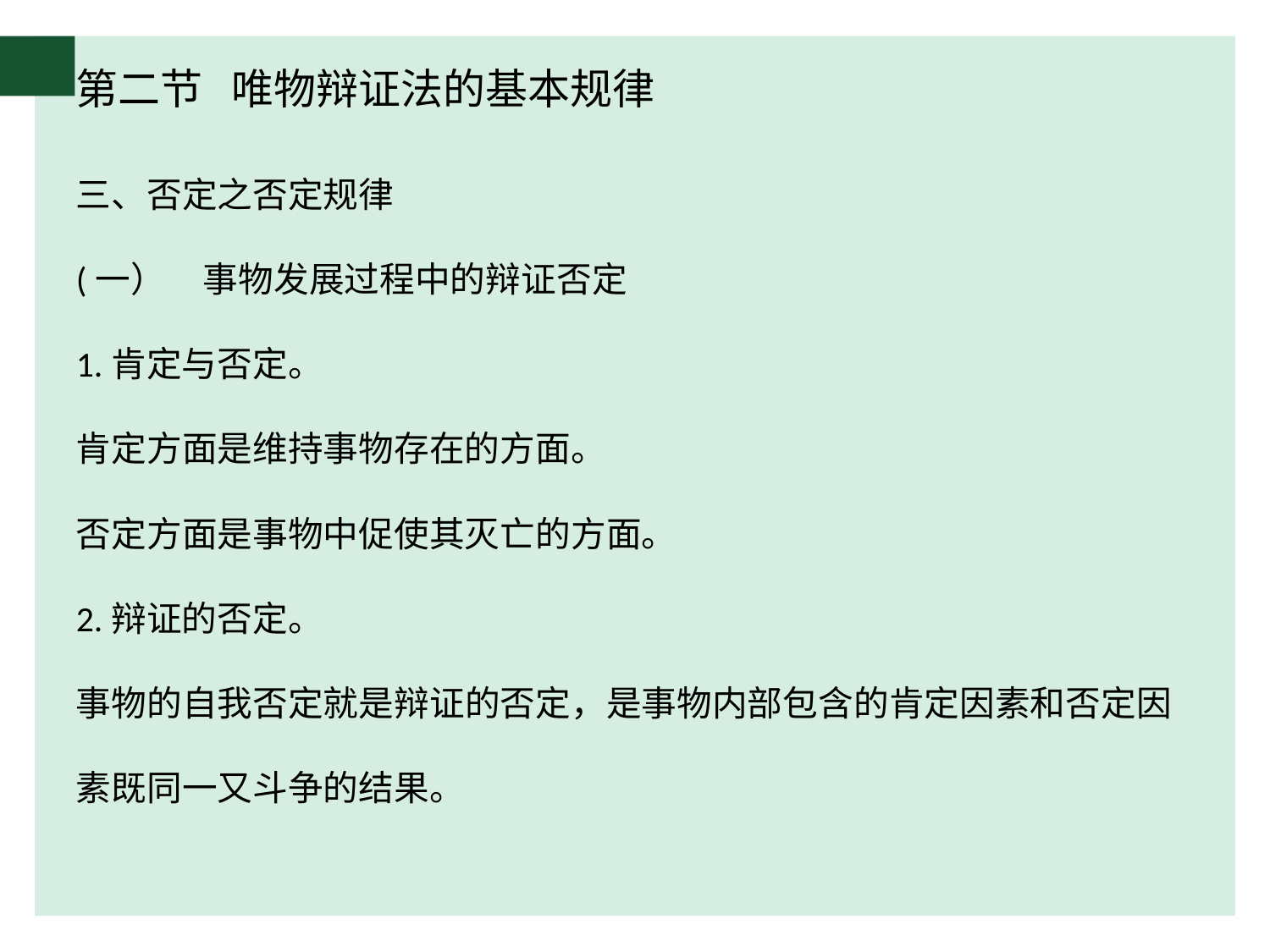

# 第二节   唯物辩证法的基本规律
三、否定之否定规律
(一）	事物发展过程中的辩证否定
1.肯定与否定。
肯定方面是维持事物存在的方面。
否定方面是事物中促使其灭亡的方面。
2.辩证的否定。
事物的自我否定就是辩证的否定，是事物内部包含的肯定因素和否定因素既同一又斗争的结果。